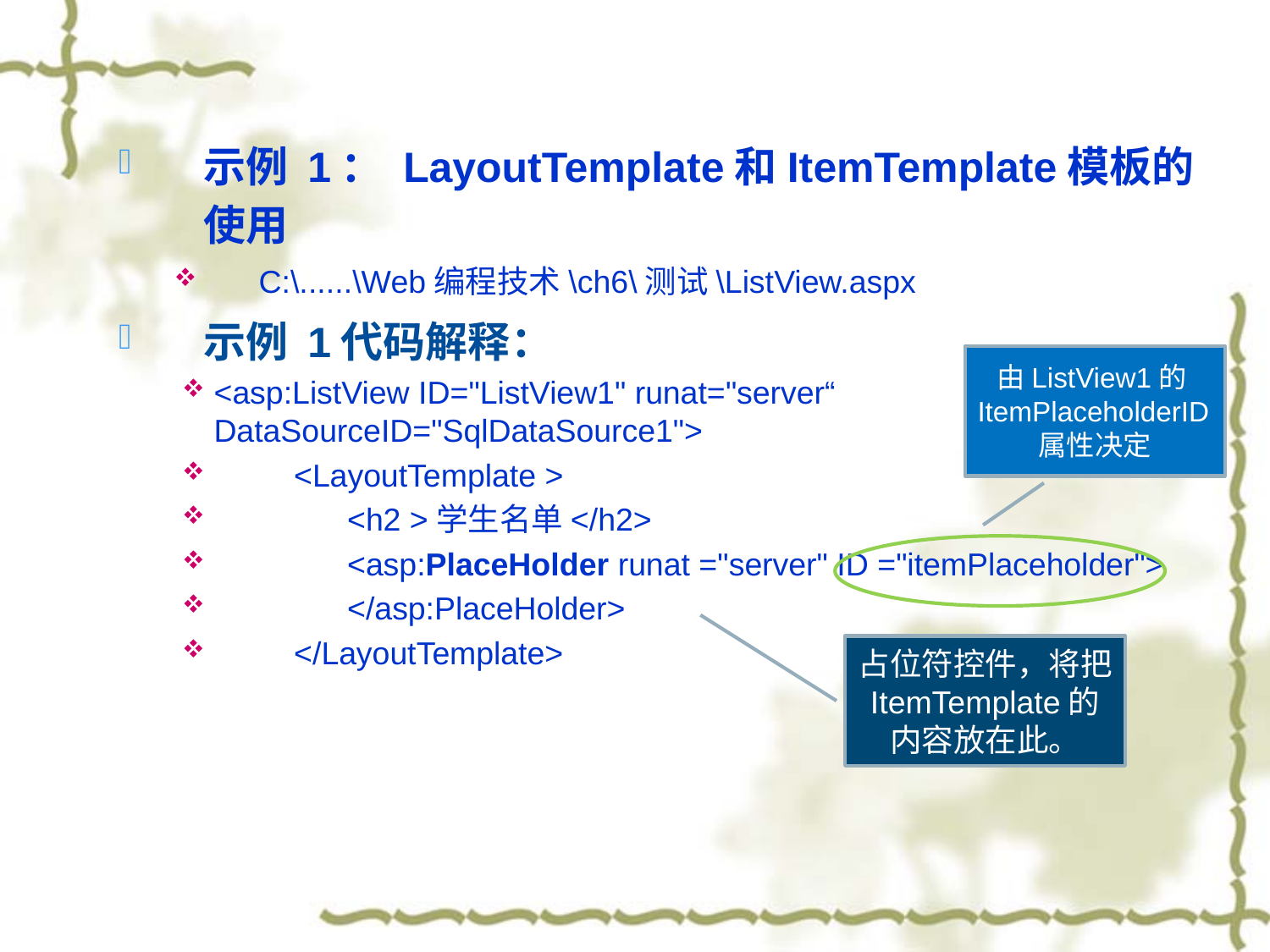

示例 1： LayoutTemplate和ItemTemplate模板的使用
C:\......\Web编程技术\ch6\测试\ListView.aspx
示例 1代码解释：
<asp:ListView ID="ListView1" runat="server“  DataSourceID="SqlDataSource1">
         <LayoutTemplate >
               <h2 >学生名单</h2>
               <asp:PlaceHolder runat ="server" ID ="itemPlaceholder">
               </asp:PlaceHolder>
         </LayoutTemplate>

由ListView1的ItemPlaceholderID属性决定

占位符控件，将把 ItemTemplate的内容放在此。